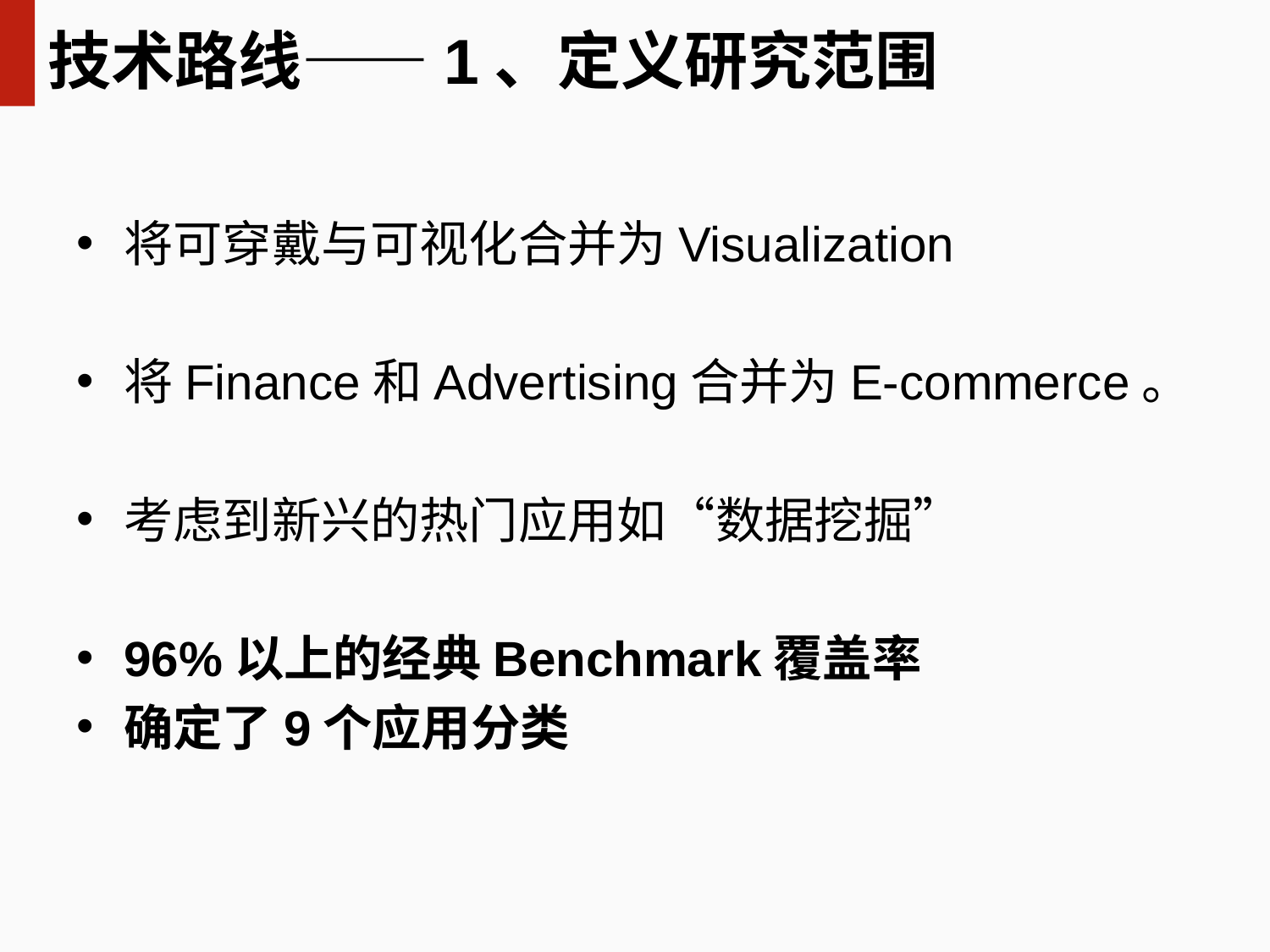

# 技术路线——1、定义研究范围
将可穿戴与可视化合并为Visualization

将Finance和Advertising合并为E-commerce。

考虑到新兴的热门应用如“数据挖掘”

96%以上的经典Benchmark覆盖率
确定了9个应用分类